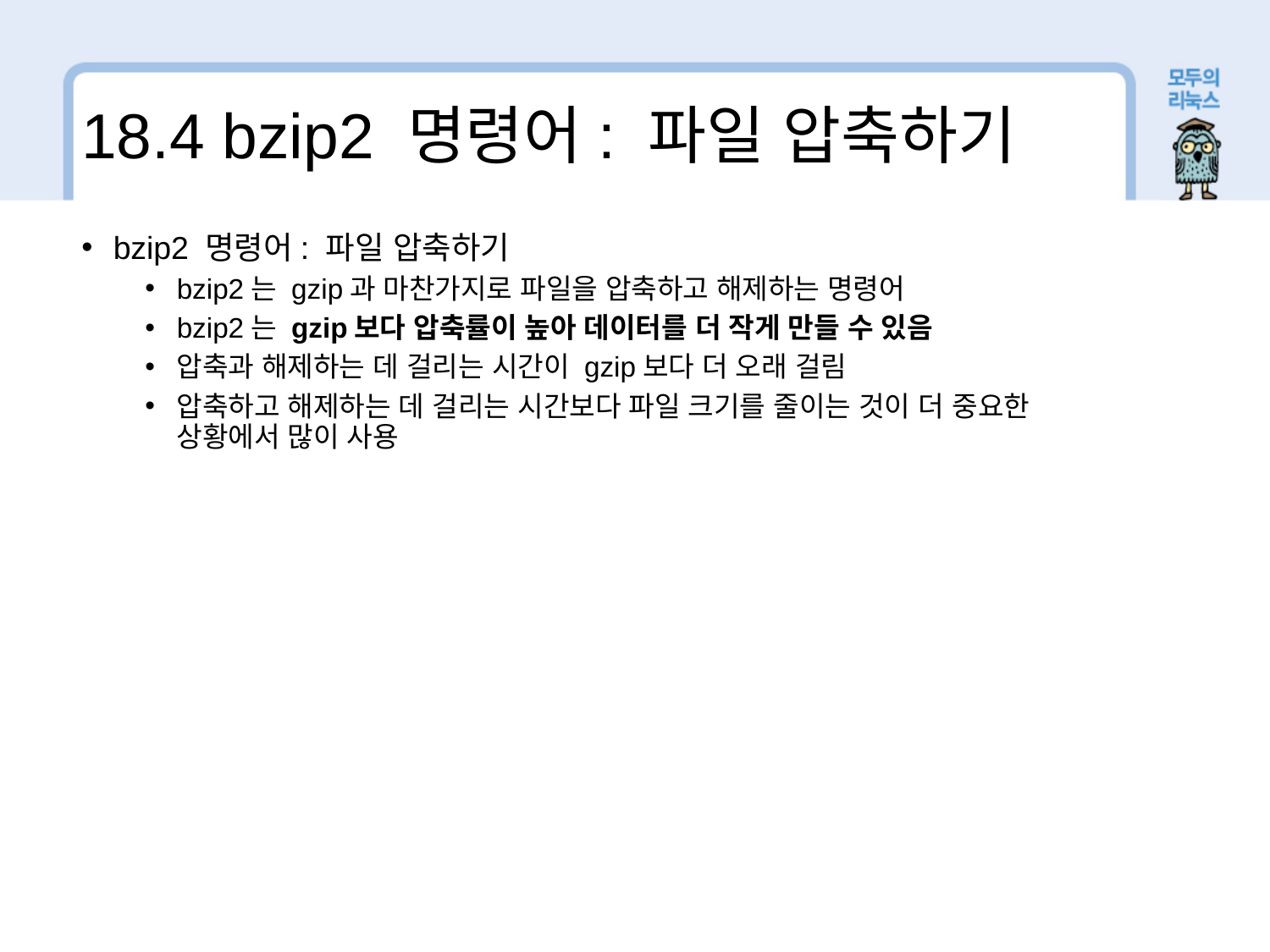

18.4 bzip2 명령어: 파일 압축하기
bzip2 명령어: 파일 압축하기
bzip2는 gzip과 마찬가지로 파일을 압축하고 해제하는 명령어
bzip2는 gzip보다 압축률이 높아 데이터를 더 작게 만들 수 있음
압축과 해제하는 데 걸리는 시간이 gzip보다 더 오래 걸림
압축하고 해제하는 데 걸리는 시간보다 파일 크기를 줄이는 것이 더 중요한 상황에서 많이 사용